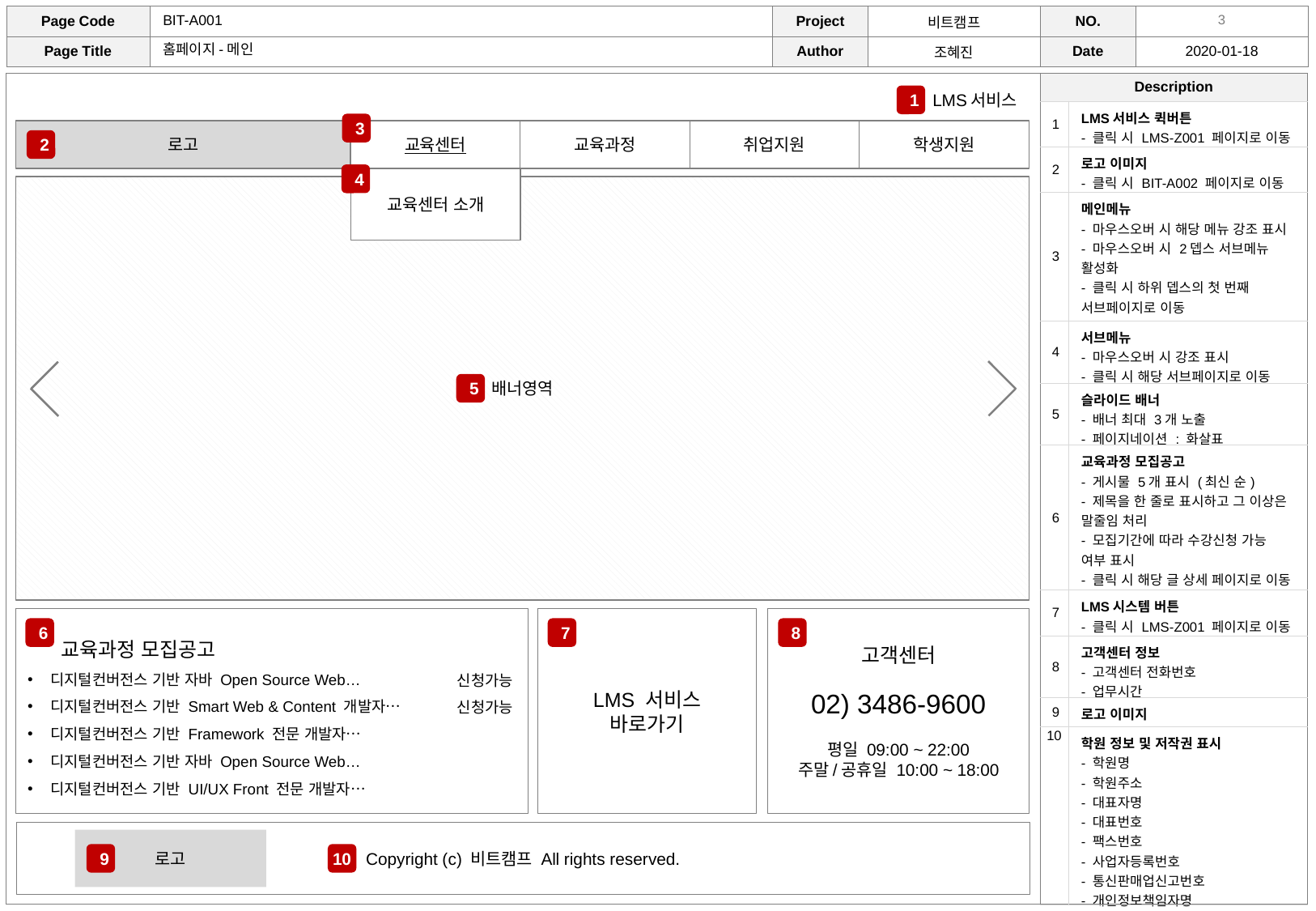

BIT-A001
홈페이지-메인
LMS서비스
1
| 1 | LMS서비스 퀵버튼 - 클릭 시 LMS-Z001 페이지로 이동 |
| --- | --- |
| 2 | 로고 이미지 - 클릭 시 BIT-A002 페이지로 이동 |
| 3 | 메인메뉴 - 마우스오버 시 해당 메뉴 강조 표시 - 마우스오버 시 2뎁스 서브메뉴 활성화 - 클릭 시 하위 뎁스의 첫 번째 서브페이지로 이동 |
| 4 | 서브메뉴 - 마우스오버 시 강조 표시 - 클릭 시 해당 서브페이지로 이동 |
| 5 | 슬라이드 배너 - 배너 최대 3개 노출 - 페이지네이션 : 화살표 |
| 6 | 교육과정 모집공고 - 게시물 5개 표시 (최신 순) - 제목을 한 줄로 표시하고 그 이상은 말줄임 처리 - 모집기간에 따라 수강신청 가능 여부 표시 - 클릭 시 해당 글 상세 페이지로 이동 |
| 7 | LMS시스템 버튼 - 클릭 시 LMS-Z001 페이지로 이동 |
| 8 | 고객센터 정보 - 고객센터 전화번호 - 업무시간 |
| 9 | 로고 이미지 |
|  | 학원 정보 및 저작권 표시 - 학원명 - 학원주소 - 대표자명 - 대표번호 - 팩스번호 - 사업자등록번호 - 통신판매업신고번호 - 개인정보책임자명 - 저작권 정보 |
3
로고
2
교육센터
교육과정
취업지원
학생지원
4
교육센터 소개

배너영역
5
　　교육과정 모집공고
디지털컨버전스 기반 자바 Open Source Web…
디지털컨버전스 기반 Smart Web & Content 개발자…
디지털컨버전스 기반 Framework 전문 개발자…
디지털컨버전스 기반 자바 Open Source Web…
디지털컨버전스 기반 UI/UX Front 전문 개발자…
LMS 서비스
바로가기
고객센터

02) 3486-9600

평일 09:00 ~ 22:00
주말/공휴일 10:00 ~ 18:00
6
7
8
신청가능
신청가능
10

로고
Copyright (c) 비트캠프 All rights reserved.
10

9